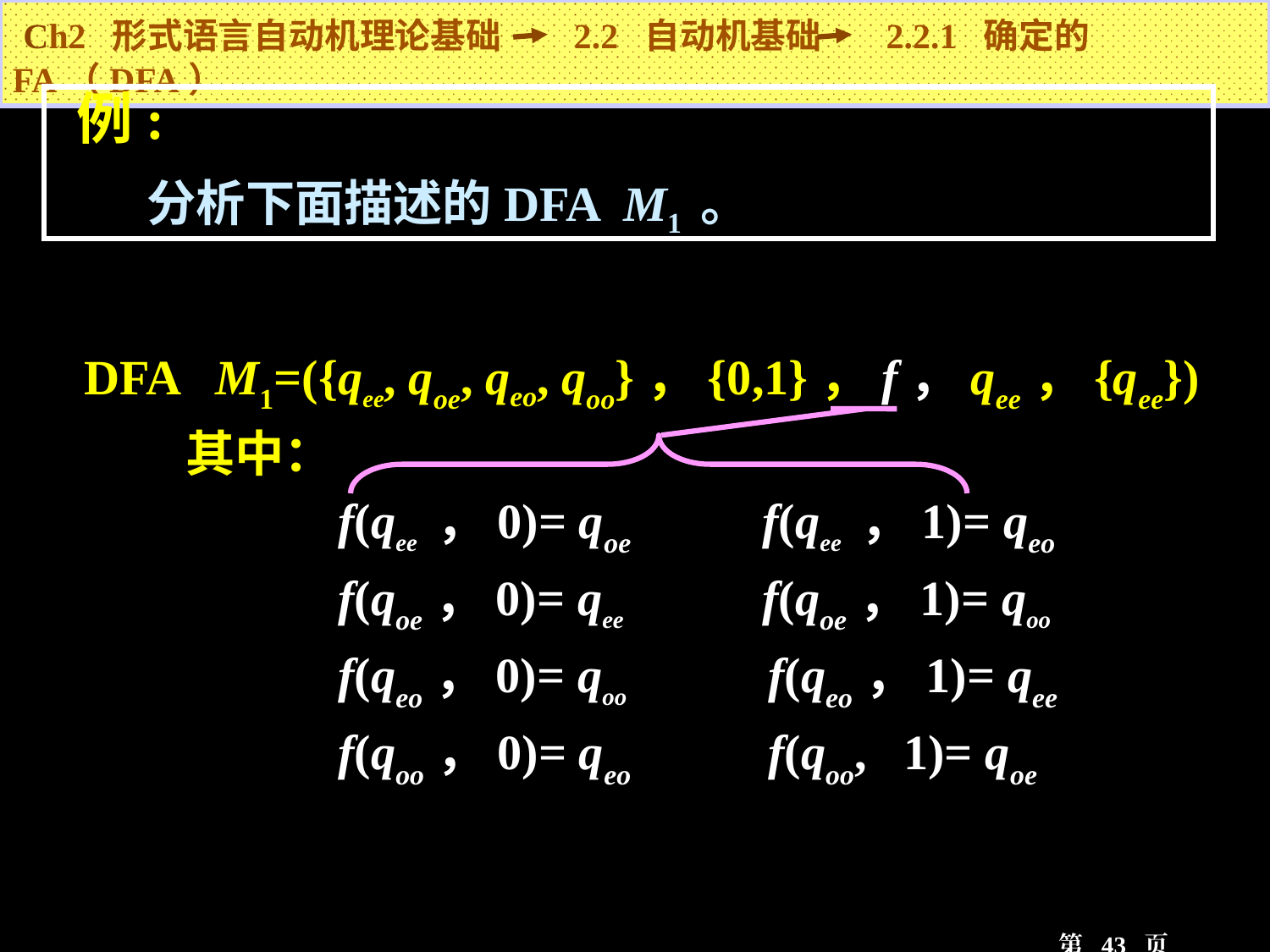

Ch2  形式语言自动机理论基础        2.2  自动机基础       2.2.1  确定的FA（DFA）

 例:
       分析下面描述的DFA  M1 。

DFA   M1=({qee, qoe, qeo, qoo}，{0,1}，f，qee，{qee})
        其中：
		f(qee ，0)= qoe	      f(qee ，1)= qeo
		f(qoe，0)= qee 	      f(qoe，1)= qoo
		f(qeo，0)= qoo 	    f(qeo，1)= qee
		f(qoo，0)= qeo 	    f(qoo,   1)= qoe